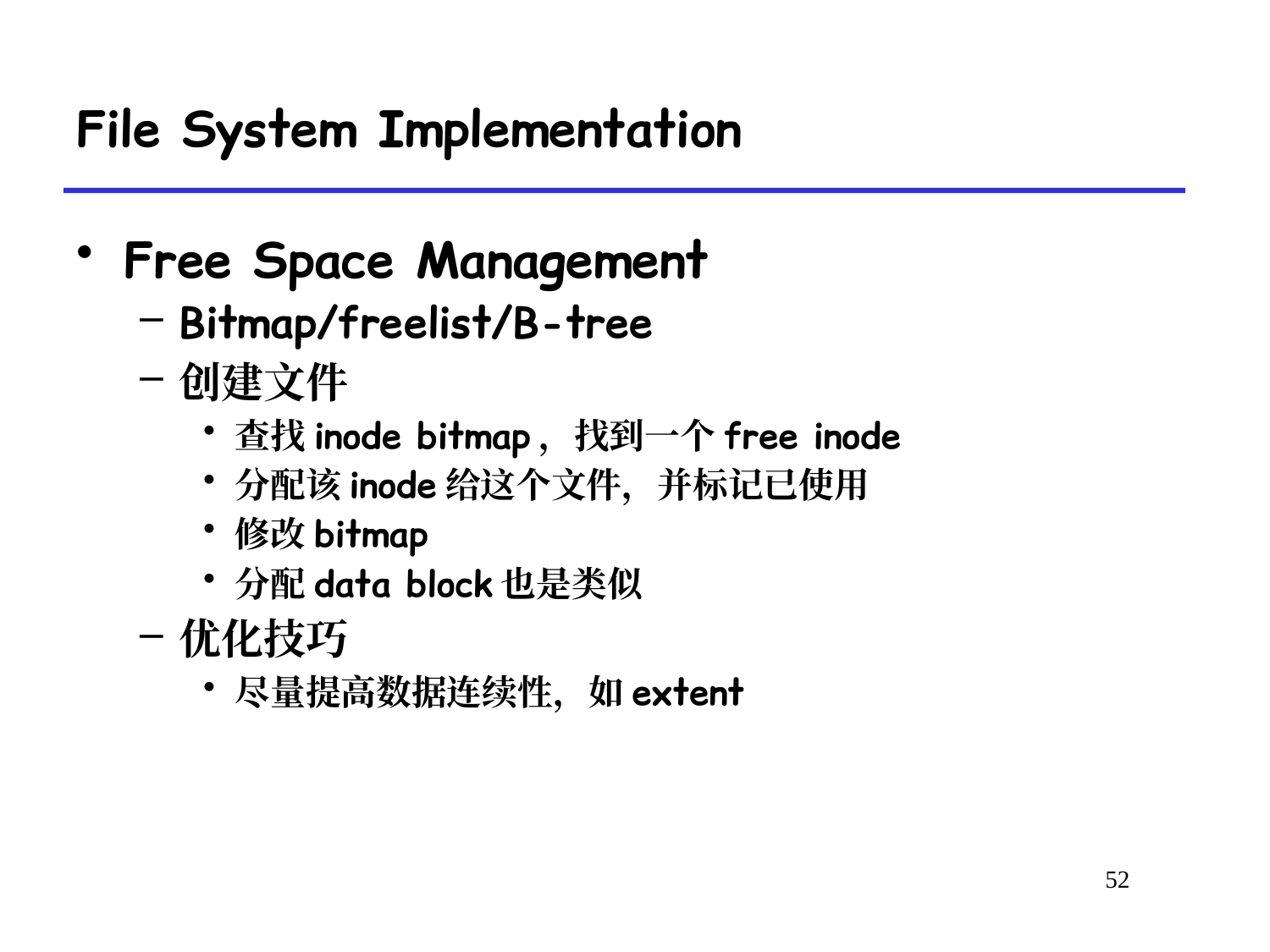

# File System Implementation
Free Space Management
Bitmap/freelist/B-tree
创建文件
查找inode bitmap，找到一个free inode
分配该inode给这个文件，并标记已使用
修改bitmap
分配data block也是类似
优化技巧
尽量提高数据连续性，如extent
52